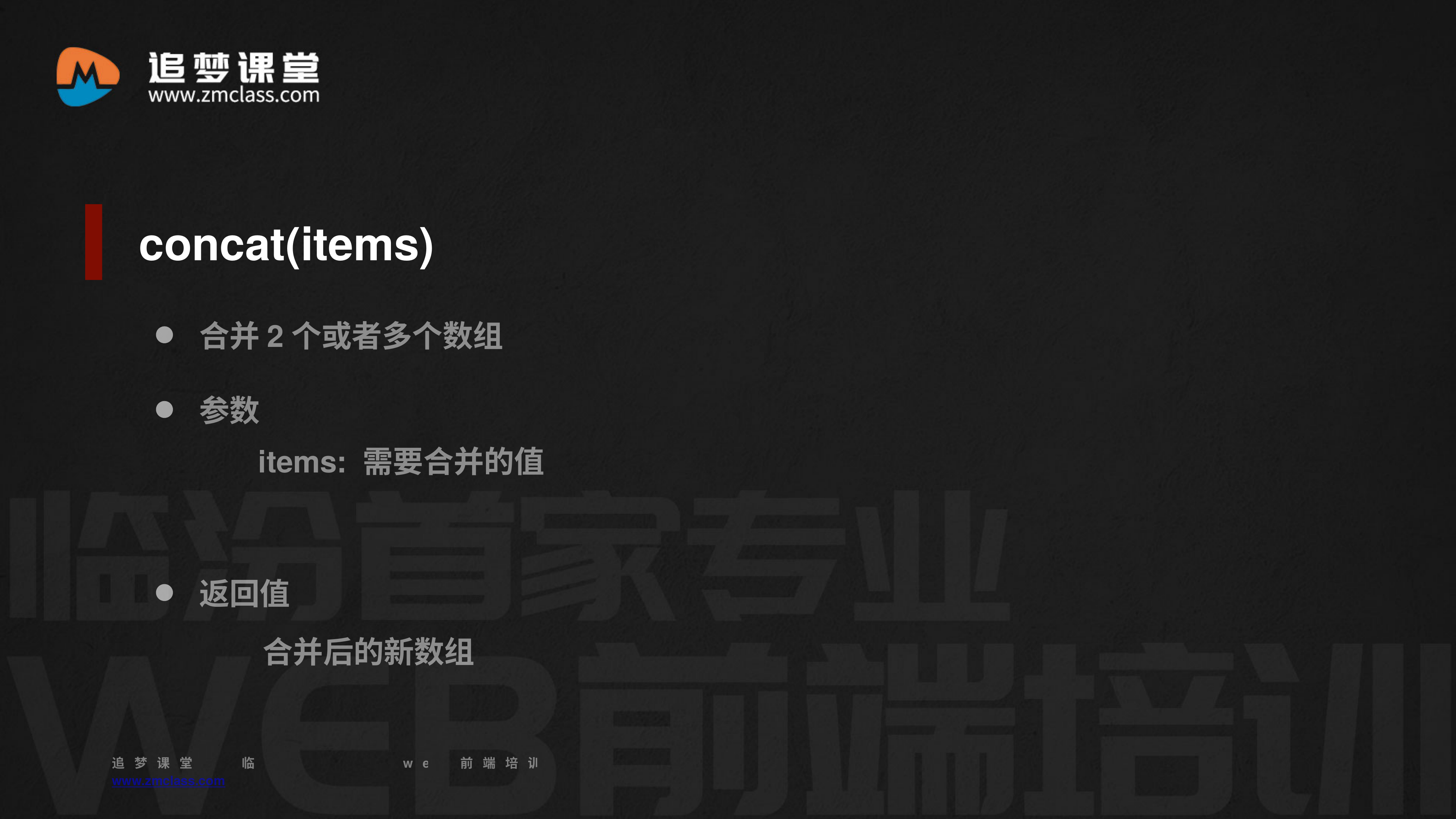

concat(items)
合并2个或者多个数组

参数

items: 需要合并的值
返回值

合并后的新数组
追梦课堂   临汾首家专业的web前端培训机构                                                          www.zmclass.com
22